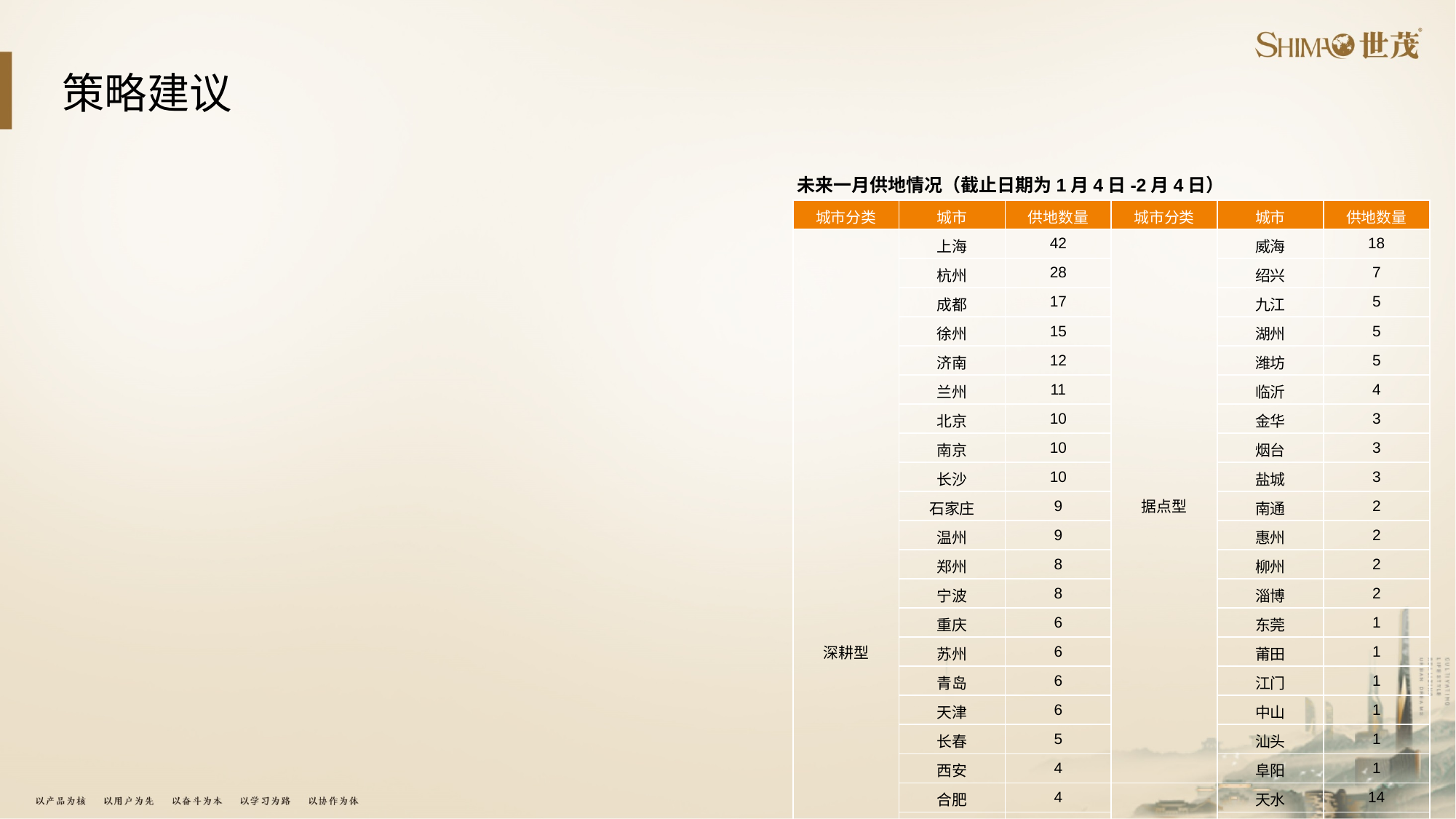

# 策略建议
未来一月供地情况（截止日期为1月4日-2月4日）
| 城市分类 | 城市 | 供地数量 | 城市分类 | 城市 | 供地数量 |
| --- | --- | --- | --- | --- | --- |
| 深耕型 | 上海 | 42 | 据点型 | 威海 | 18 |
|  | 杭州 | 28 |  | 绍兴 | 7 |
|  | 成都 | 17 |  | 九江 | 5 |
|  | 徐州 | 15 |  | 湖州 | 5 |
|  | 济南 | 12 |  | 潍坊 | 5 |
|  | 兰州 | 11 |  | 临沂 | 4 |
|  | 北京 | 10 |  | 金华 | 3 |
|  | 南京 | 10 |  | 烟台 | 3 |
|  | 长沙 | 10 |  | 盐城 | 3 |
|  | 石家庄 | 9 |  | 南通 | 2 |
|  | 温州 | 9 |  | 惠州 | 2 |
|  | 郑州 | 8 |  | 柳州 | 2 |
|  | 宁波 | 8 |  | 淄博 | 2 |
|  | 重庆 | 6 |  | 东莞 | 1 |
|  | 苏州 | 6 |  | 莆田 | 1 |
|  | 青岛 | 6 |  | 江门 | 1 |
|  | 天津 | 6 |  | 中山 | 1 |
|  | 长春 | 5 |  | 汕头 | 1 |
|  | 西安 | 4 |  | 阜阳 | 1 |
|  | 合肥 | 4 | 机会型 | 天水 | 14 |
|  | 大连 | 3 |  | 抚州 | 6 |
|  | 昆明 | 3 |  | 德阳 | 4 |
|  | 广州 | 2 |  | 吉安 | 3 |
|  | 珠海 | 2 |  | 贵港 | 3 |
|  | 哈尔滨 | 2 |  | 信阳 | 2 |
|  | 南宁 | 2 |  | 宝鸡 | 2 |
|  | 武汉 | 1 |  | 淮北 | 2 |
|  | 南昌 | 1 |  | 牡丹江 | 2 |
|  | 银川 | 1 |  | 荆门 | 2 |
|  |  |  |  | 南平 | 1 |
|  |  |  |  | 德州 | 1 |
|  |  |  |  | 汉中 | 1 |
|  |  |  | 总计 |  | 353 |